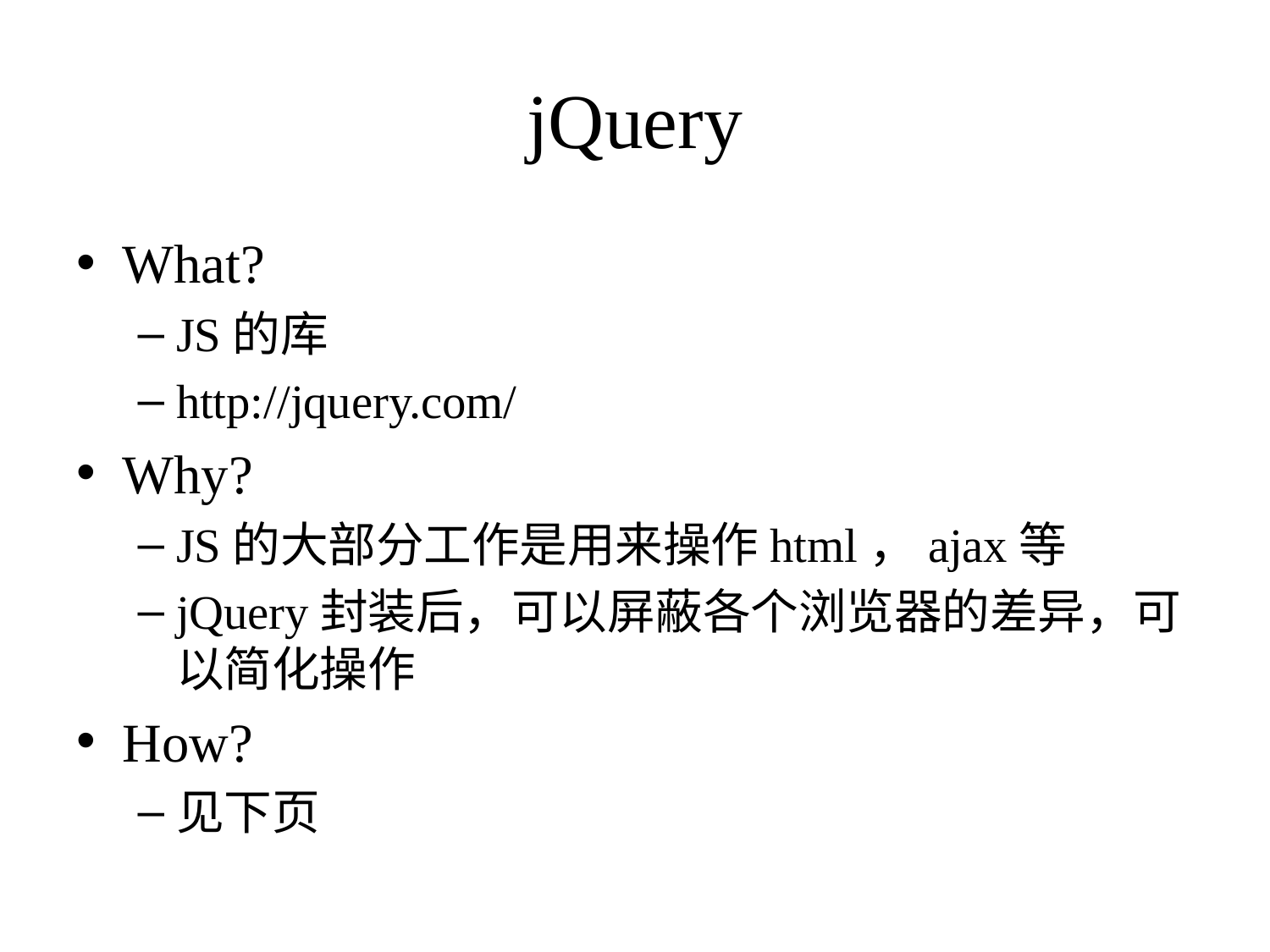

# jQuery
What?
JS的库
http://jquery.com/
Why?
JS的大部分工作是用来操作html，ajax等
jQuery封装后，可以屏蔽各个浏览器的差异，可以简化操作
How?
见下页